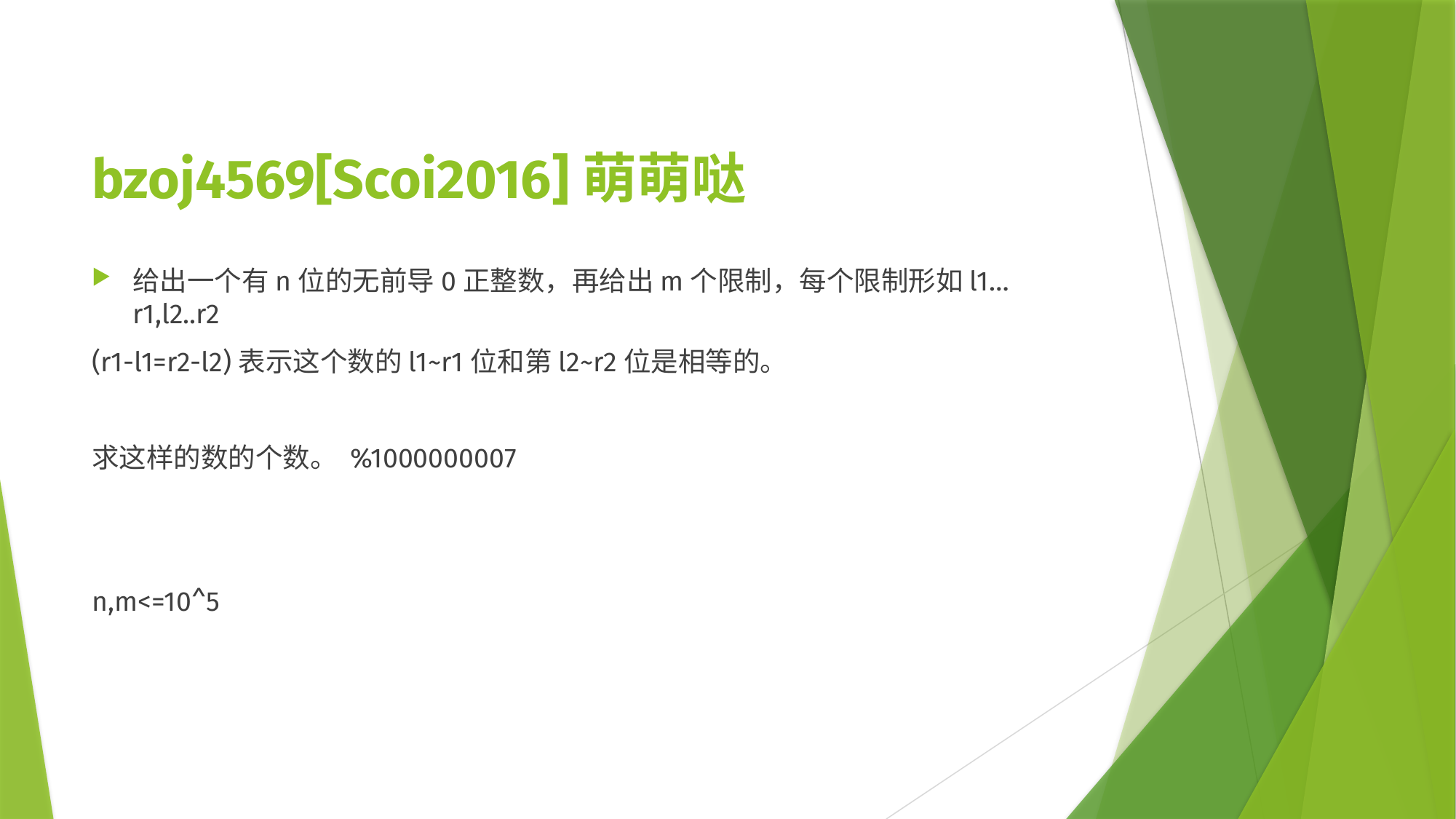

# bzoj4569[Scoi2016]萌萌哒
给出一个有n位的无前导0正整数，再给出m个限制，每个限制形如l1…r1,l2..r2
(r1-l1=r2-l2)表示这个数的l1~r1位和第l2~r2位是相等的。

求这样的数的个数。 %1000000007

n,m<=10^5